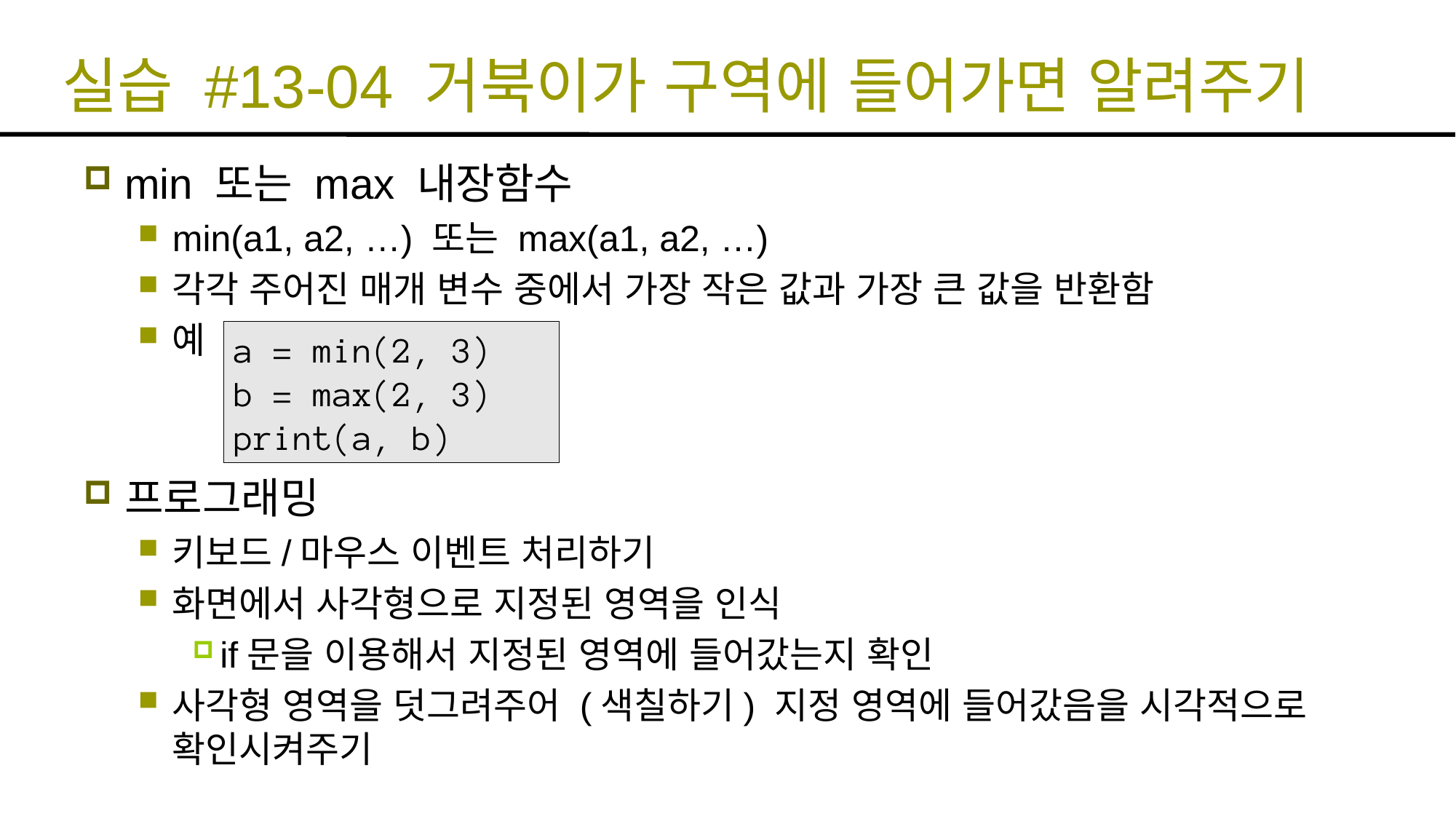

# 실습 #13-04 거북이가 구역에 들어가면 알려주기
min 또는 max 내장함수
min(a1, a2, …) 또는 max(a1, a2, …)
각각 주어진 매개 변수 중에서 가장 작은 값과 가장 큰 값을 반환함
예

프로그래밍
키보드/마우스 이벤트 처리하기
화면에서 사각형으로 지정된 영역을 인식
if문을 이용해서 지정된 영역에 들어갔는지 확인
사각형 영역을 덧그려주어 (색칠하기) 지정 영역에 들어갔음을 시각적으로 확인시켜주기
a = min(2, 3)
b = max(2, 3)
print(a, b)